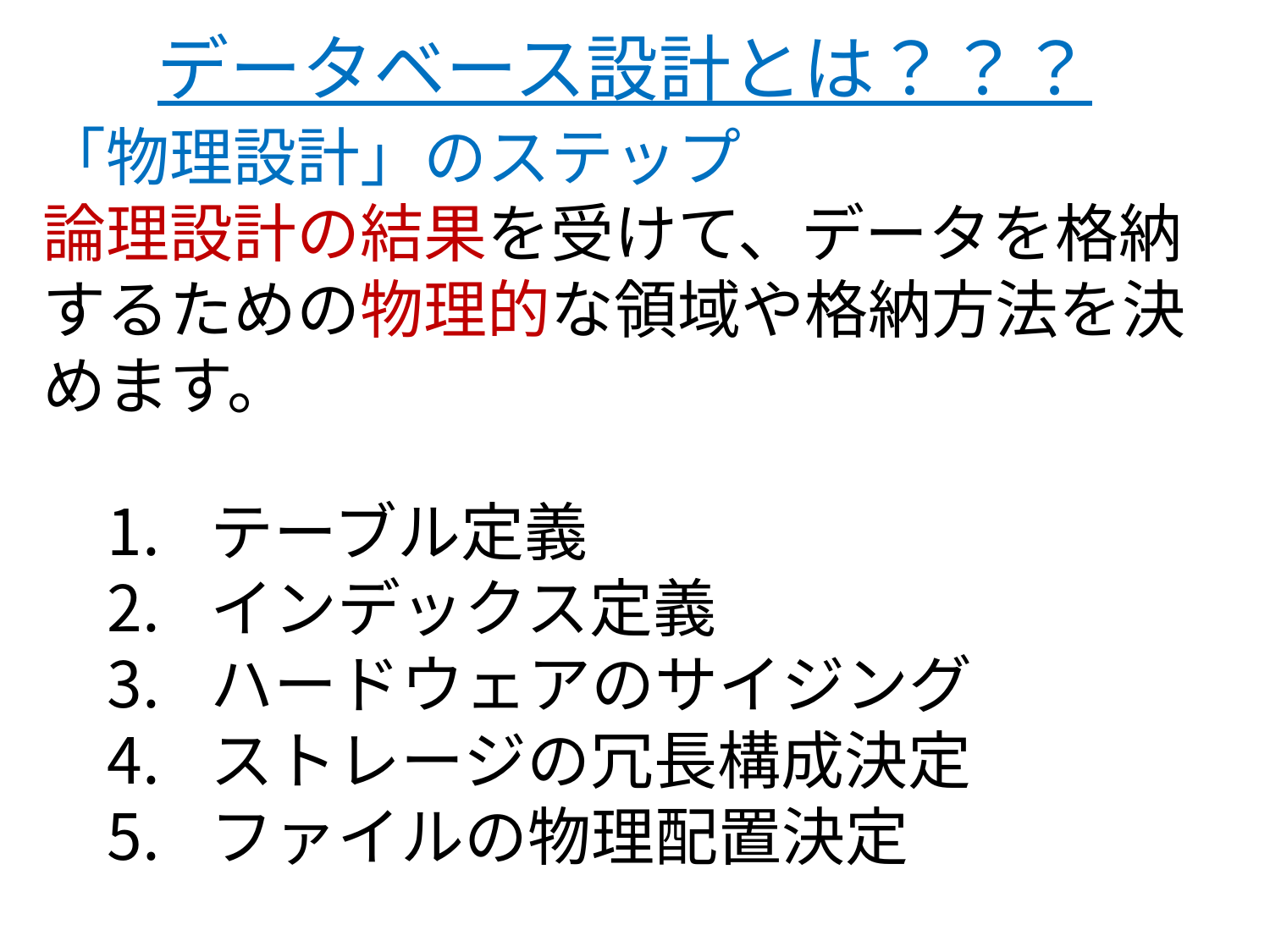

# データベース設計とは？？？
「物理設計」のステップ
論理設計の結果を受けて、データを格納するための物理的な領域や格納方法を決めます。
テーブル定義
インデックス定義
ハードウェアのサイジング
ストレージの冗長構成決定
ファイルの物理配置決定